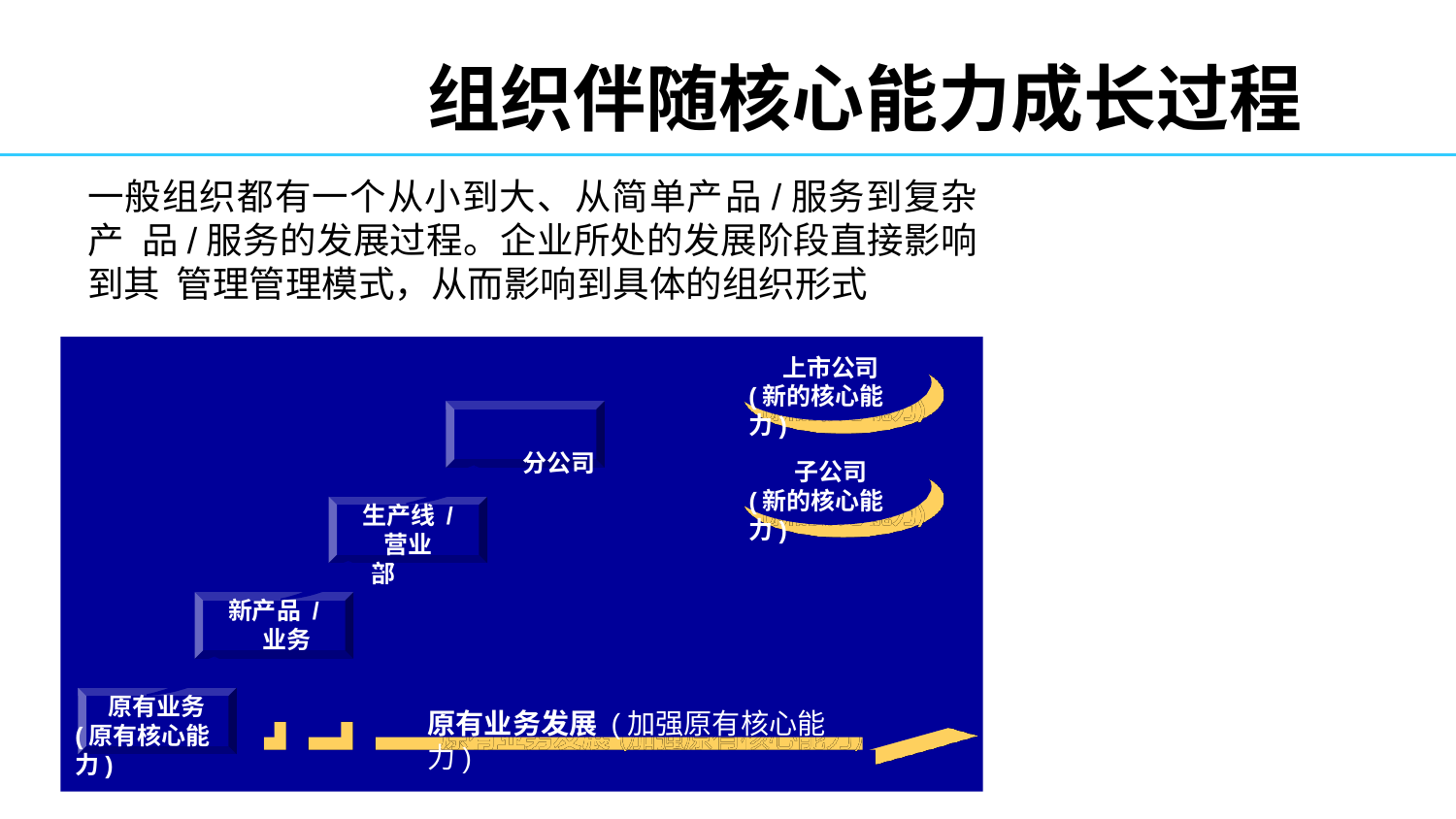

# 组织伴随核心能力成长过程
一般组织都有一个从小到大、从简单产品/服务到复杂产  品/服务的发展过程。企业所处的发展阶段直接影响到其  管理管理模式，从而影响到具体的组织形式

3

上市公司  (新的核心能力)
分公司

子公司  (新的核心能力)

生产线 /  营业部

新产品 /  业务

原有业务  (原有核心能力)

原有业务发展 (加强原有核心能力)